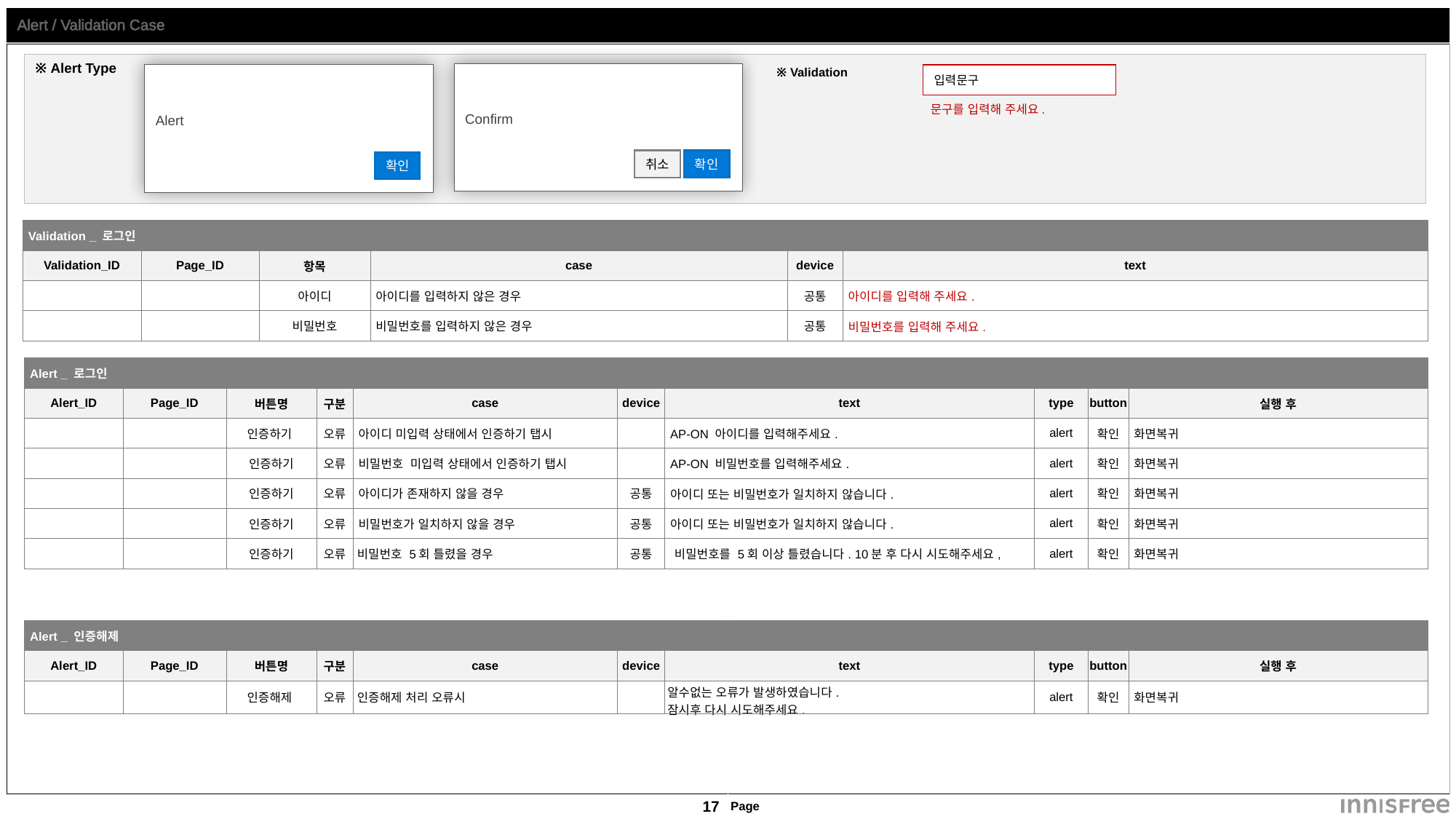

# Alert / Validation Case
※ Alert Type
※ Validation

Confirm
취소
확인

Alert
확인
입력문구
문구를 입력해 주세요.
| Validation \_ 로그인 |  |  |  |  |  |
| --- | --- | --- | --- | --- | --- |
| Validation\_ID | Page\_ID | 항목 | case | device | text |
|  |  | 아이디 | 아이디를 입력하지 않은 경우 | 공통 | 아이디를 입력해 주세요. |
|  |  | 비밀번호 | 비밀번호를 입력하지 않은 경우 | 공통 | 비밀번호를 입력해 주세요. |
| Alert \_ 로그인 |  |  |  |  |  |  |  |  |  |
| --- | --- | --- | --- | --- | --- | --- | --- | --- | --- |
| Alert\_ID | Page\_ID | 버튼명 | 구분 | case | device | text | type | button | 실행 후 |
|  |  | 인증하기 | 오류 | 아이디 미입력 상태에서 인증하기 탭시 |  | AP-ON 아이디를 입력해주세요. | alert | 확인 | 화면복귀 |
|  |  | 인증하기 | 오류 | 비밀번호 미입력 상태에서 인증하기 탭시 |  | AP-ON 비밀번호를 입력해주세요. | alert | 확인 | 화면복귀 |
|  |  | 인증하기 | 오류 | 아이디가 존재하지 않을 경우 | 공통 | 아이디 또는 비밀번호가 일치하지 않습니다. | alert | 확인 | 화면복귀 |
|  |  | 인증하기 | 오류 | 비밀번호가 일치하지 않을 경우 | 공통 | 아이디 또는 비밀번호가 일치하지 않습니다. | alert | 확인 | 화면복귀 |
|  |  | 인증하기 | 오류 | 비밀번호 5회 틀렸을 경우 | 공통 | 비밀번호를 5회 이상 틀렸습니다. 10분 후 다시 시도해주세요, | alert | 확인 | 화면복귀 |
| Alert \_ 인증해제 |  |  |  |  |  |  |  |  |  |
| --- | --- | --- | --- | --- | --- | --- | --- | --- | --- |
| Alert\_ID | Page\_ID | 버튼명 | 구분 | case | device | text | type | button | 실행 후 |
|  |  | 인증해제 | 오류 | 인증해제 처리 오류시 |  | 알수없는 오류가 발생하였습니다. 잠시후 다시 시도해주세요. | alert | 확인 | 화면복귀 |